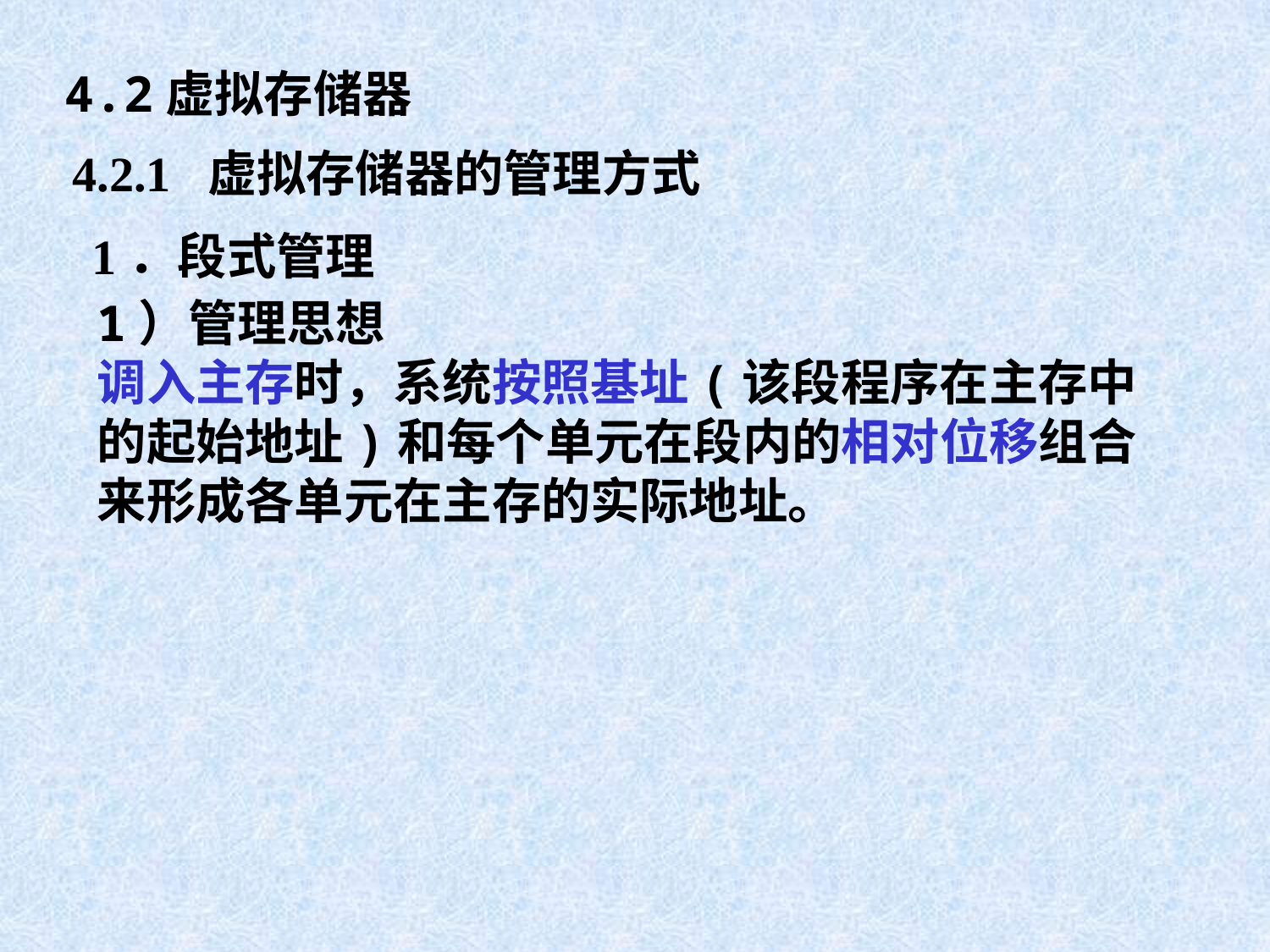

4.2虚拟存储器
4.2.1  虚拟存储器的管理方式
1．段式管理
1）管理思想
调入主存时，系统按照基址(该段程序在主存中的起始地址)和每个单元在段内的相对位移组合来形成各单元在主存的实际地址。